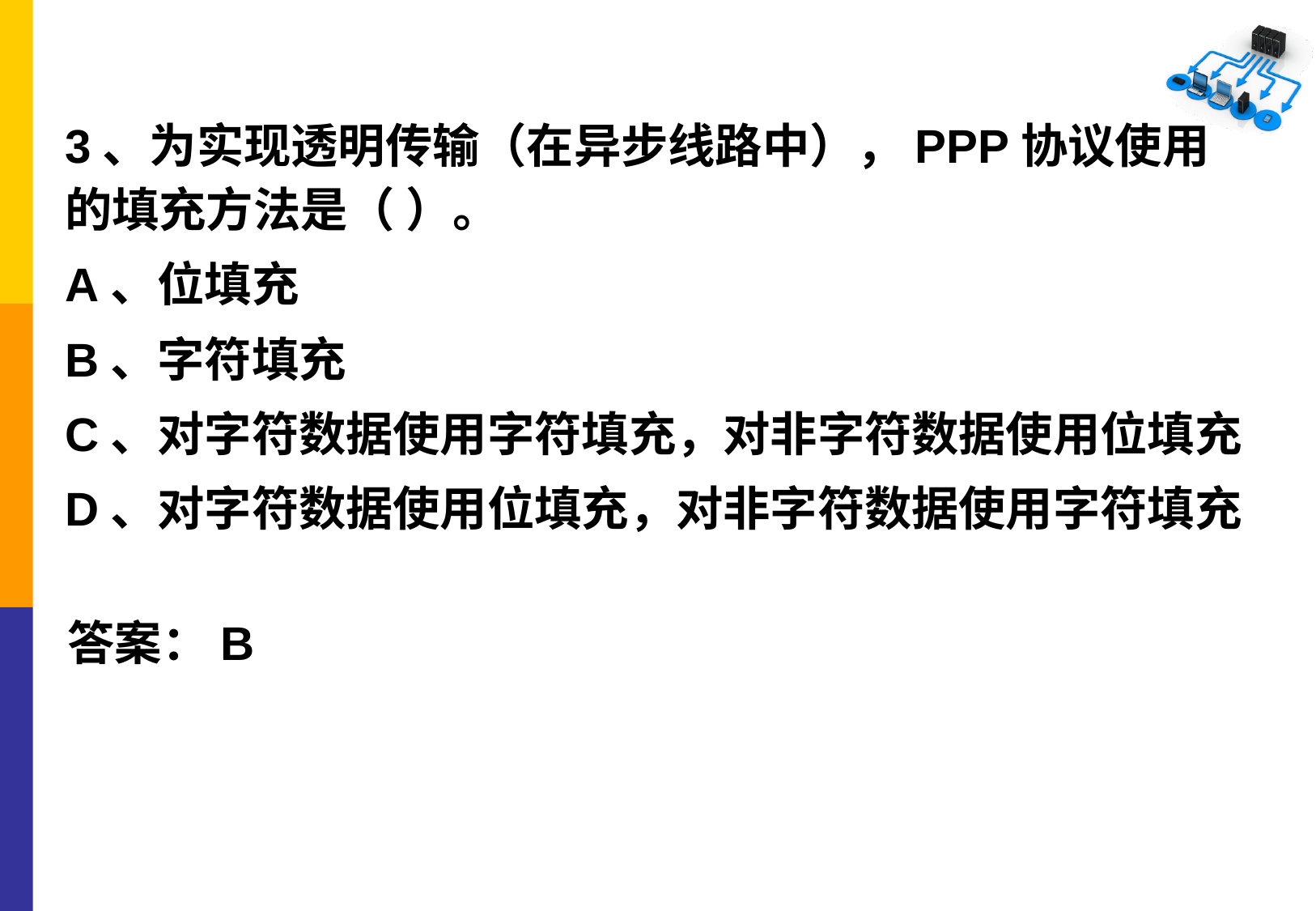

3、为实现透明传输（在异步线路中），PPP协议使用的填充方法是（ ）。
A、位填充
B、字符填充
C、对字符数据使用字符填充，对非字符数据使用位填充
D、对字符数据使用位填充，对非字符数据使用字符填充
答案：B